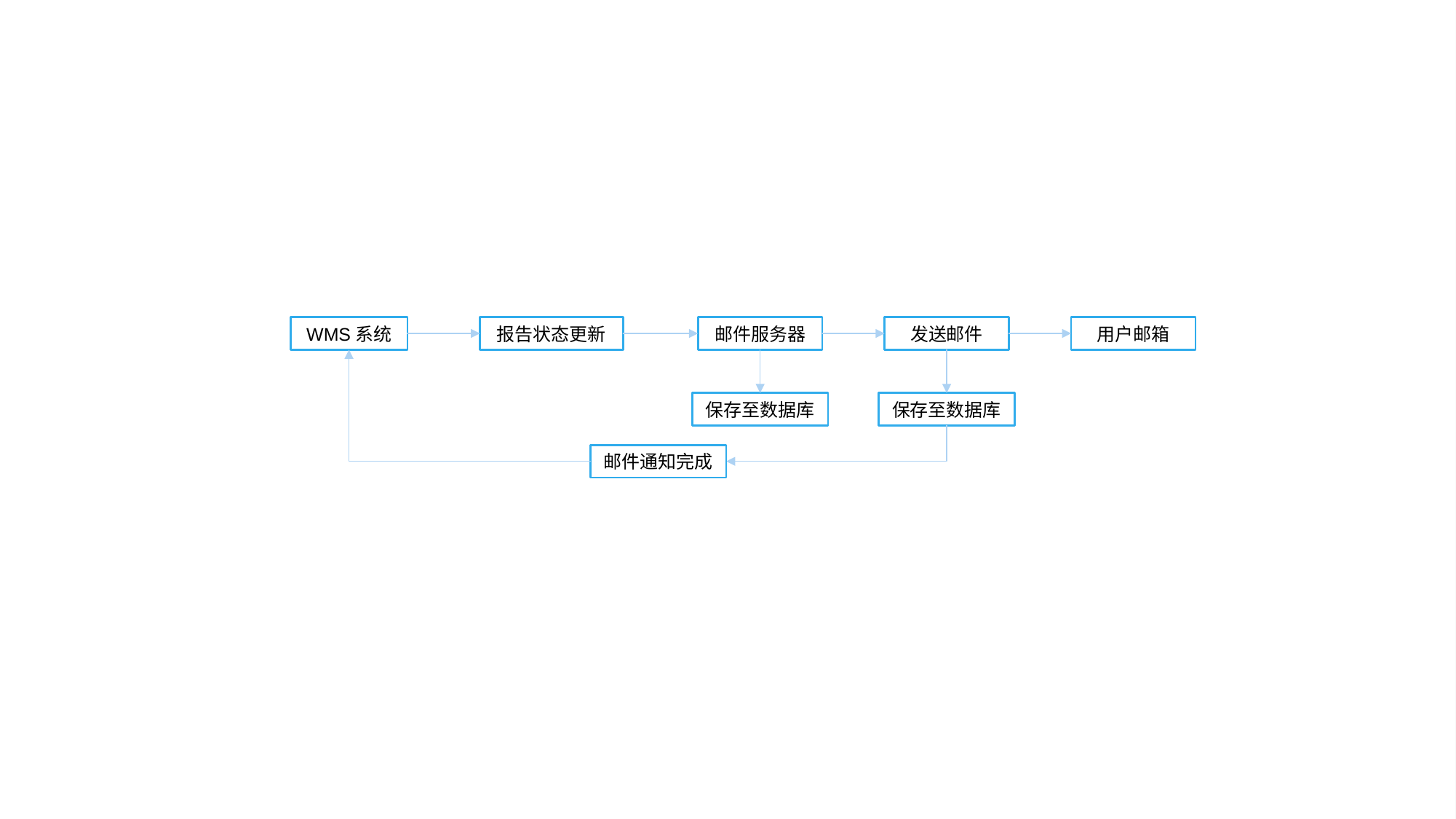

WMS系统
报告状态更新
邮件服务器
发送邮件
用户邮箱
保存至数据库
保存至数据库
邮件通知完成